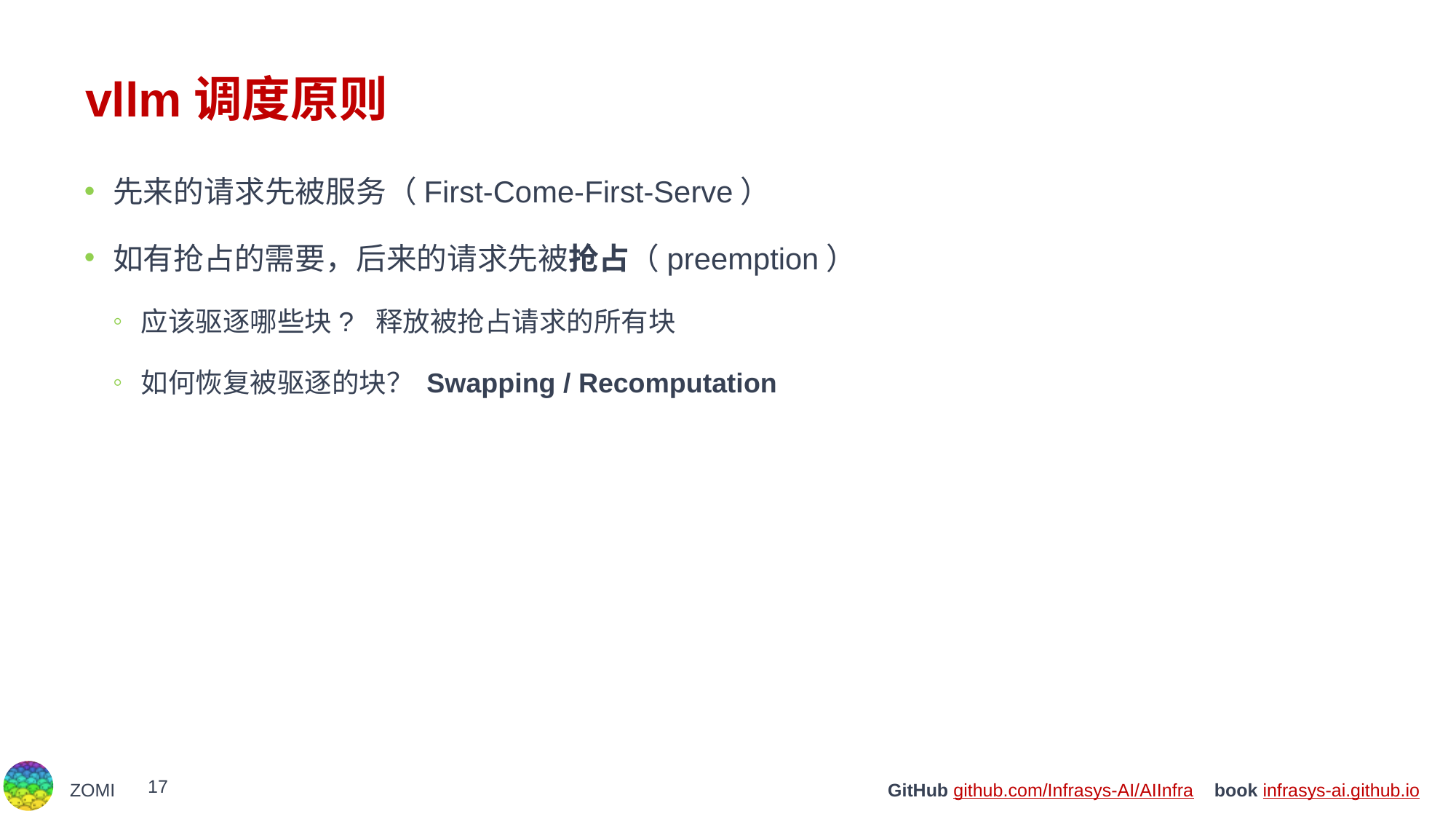

# vllm调度原则
先来的请求先被服务（First-Come-First-Serve）
如有抢占的需要，后来的请求先被抢占（preemption）
应该驱逐哪些块?  释放被抢占请求的所有块
如何恢复被驱逐的块？ Swapping / Recomputation